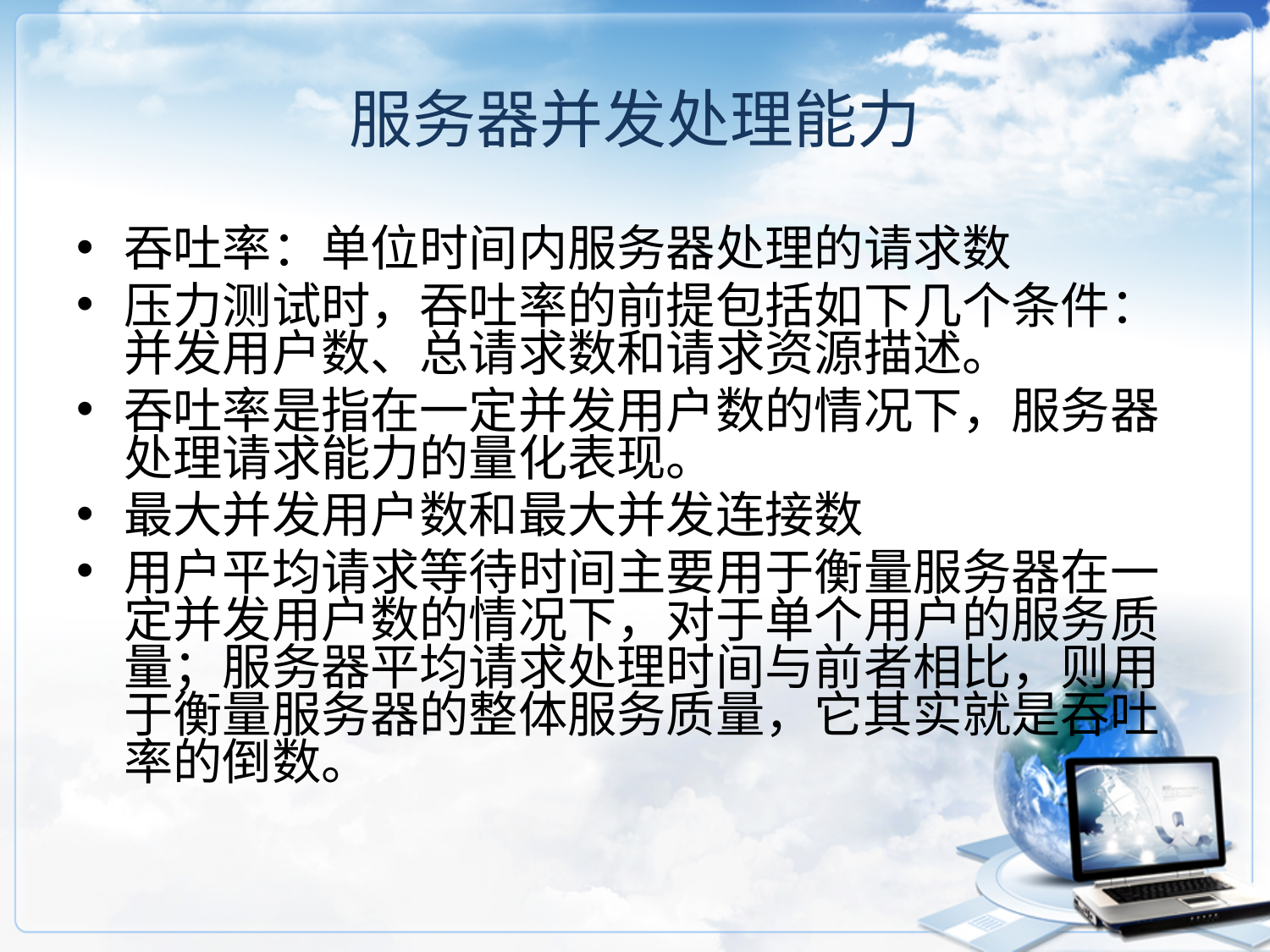

# 服务器并发处理能力
吞吐率：单位时间内服务器处理的请求数
压力测试时，吞吐率的前提包括如下几个条件：并发用户数、总请求数和请求资源描述。
吞吐率是指在一定并发用户数的情况下，服务器处理请求能力的量化表现。
最大并发用户数和最大并发连接数
用户平均请求等待时间主要用于衡量服务器在一定并发用户数的情况下，对于单个用户的服务质量；服务器平均请求处理时间与前者相比，则用于衡量服务器的整体服务质量，它其实就是吞吐率的倒数。